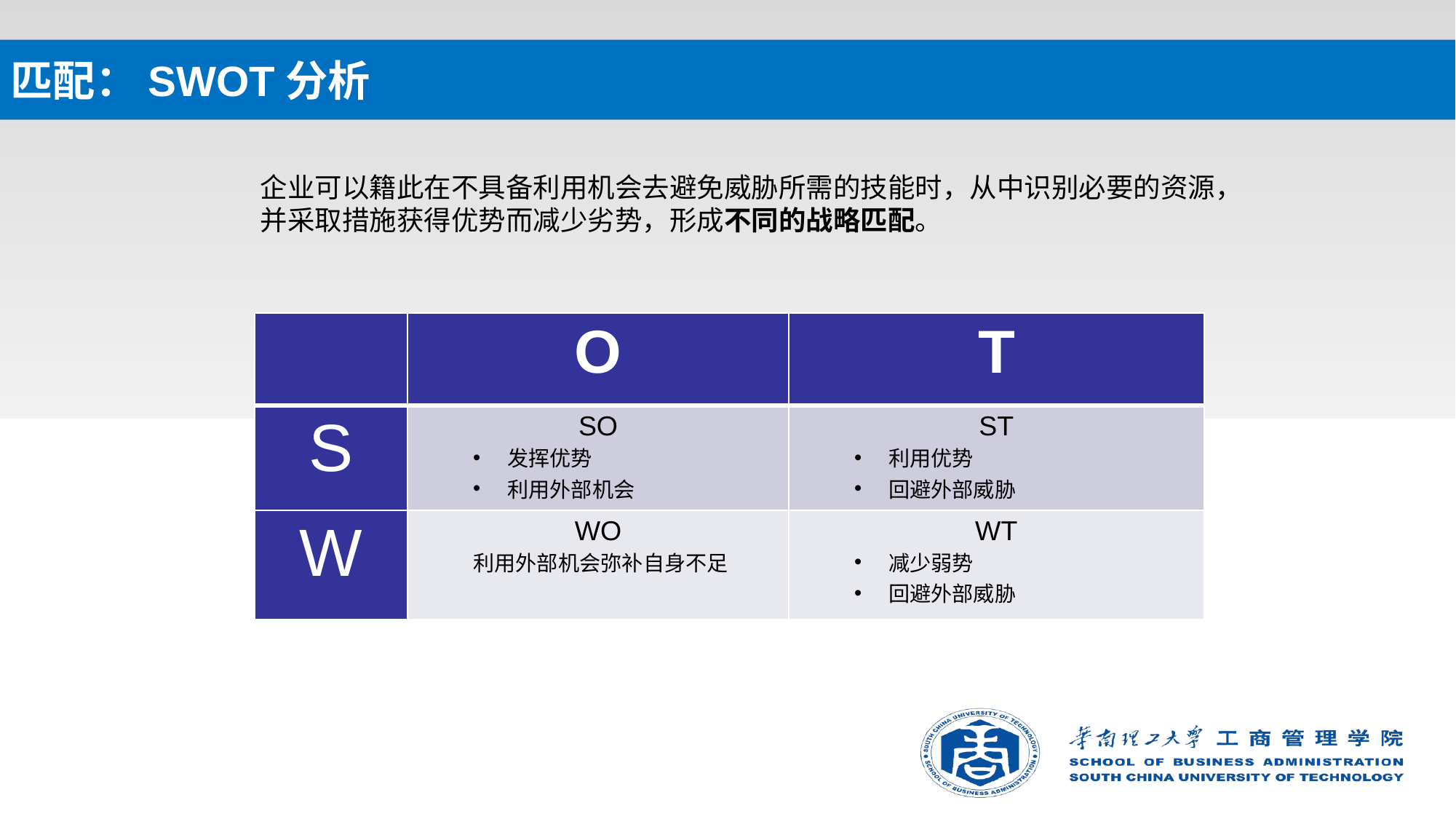

# 匹配：SWOT分析
企业可以籍此在不具备利用机会去避免威胁所需的技能时，从中识别必要的资源，并采取措施获得优势而减少劣势，形成不同的战略匹配。
|  | O | T |
| --- | --- | --- |
| S | SO 发挥优势 利用外部机会 | ST 利用优势 回避外部威胁 |
| W | WO 利用外部机会弥补自身不足 | WT 减少弱势 回避外部威胁 |